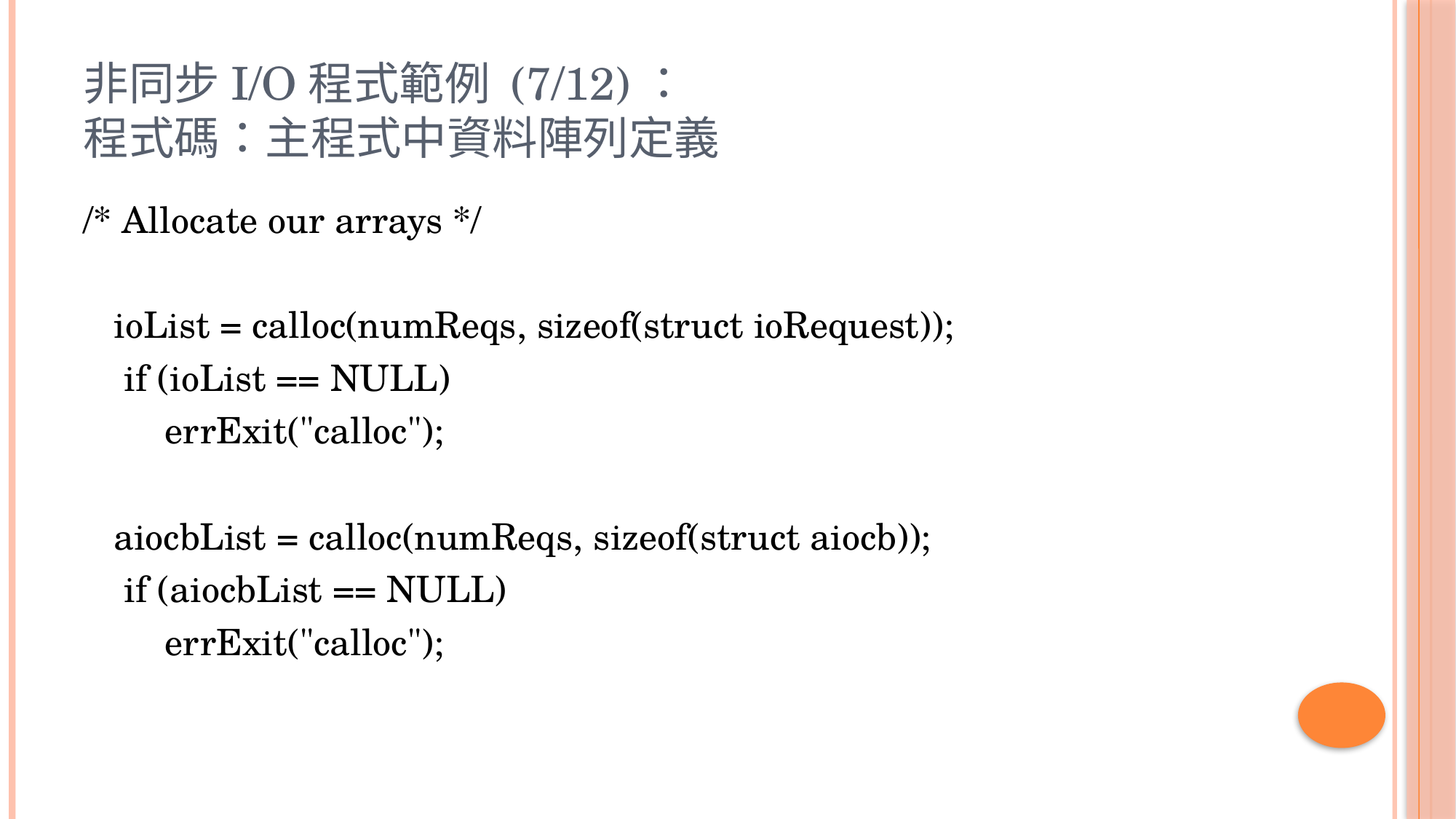

# 非同步I/O程式範例 (7/12)： 程式碼：主程式中資料陣列定義
/* Allocate our arrays */

   ioList = calloc(numReqs, sizeof(struct ioRequest));
    if (ioList == NULL)
        errExit("calloc");

   aiocbList = calloc(numReqs, sizeof(struct aiocb));
    if (aiocbList == NULL)
        errExit("calloc");